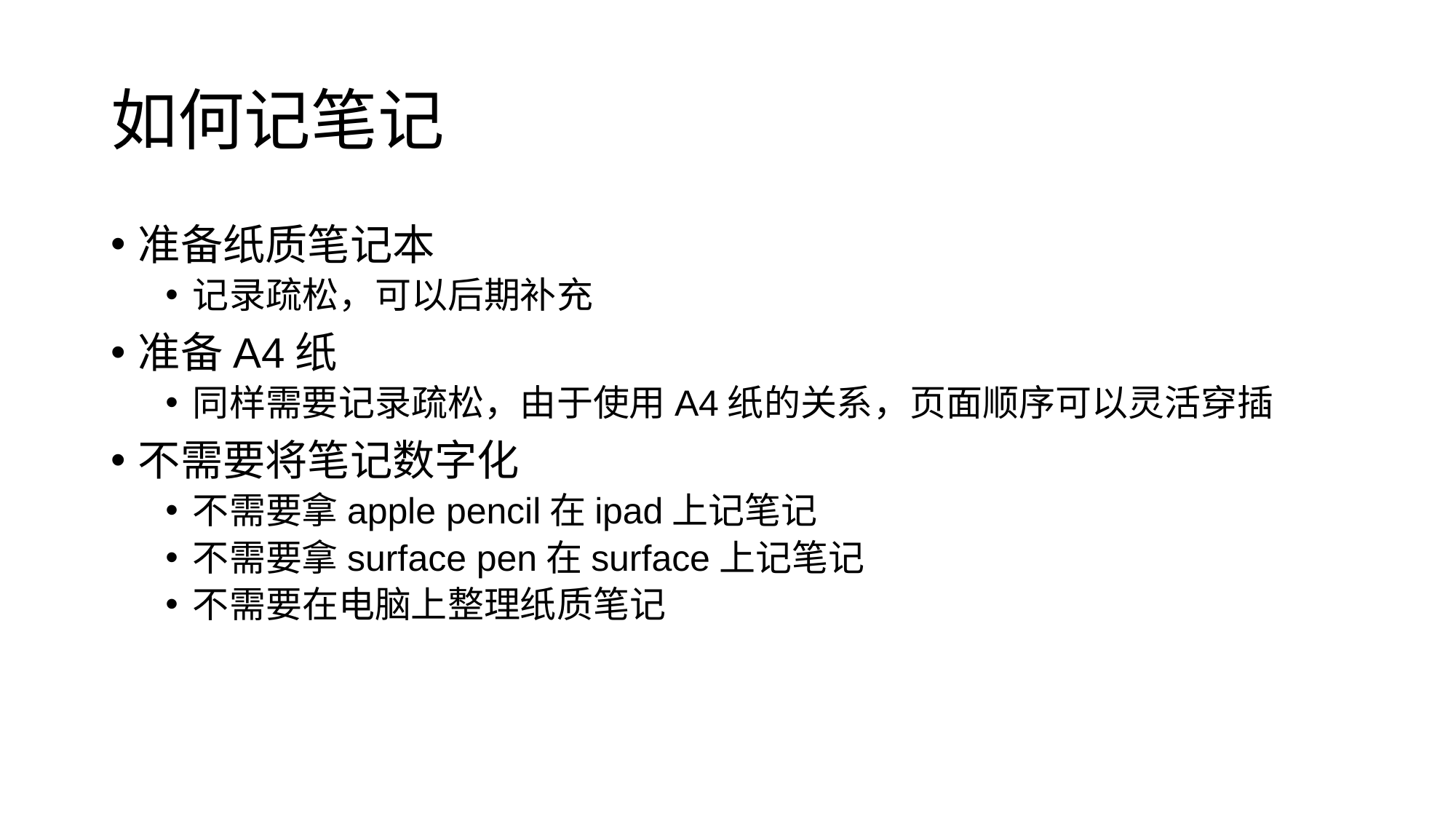

# 如何记笔记
准备纸质笔记本
记录疏松，可以后期补充
准备A4纸
同样需要记录疏松，由于使用A4纸的关系，页面顺序可以灵活穿插
不需要将笔记数字化
不需要拿apple pencil在ipad上记笔记
不需要拿surface pen在surface上记笔记
不需要在电脑上整理纸质笔记